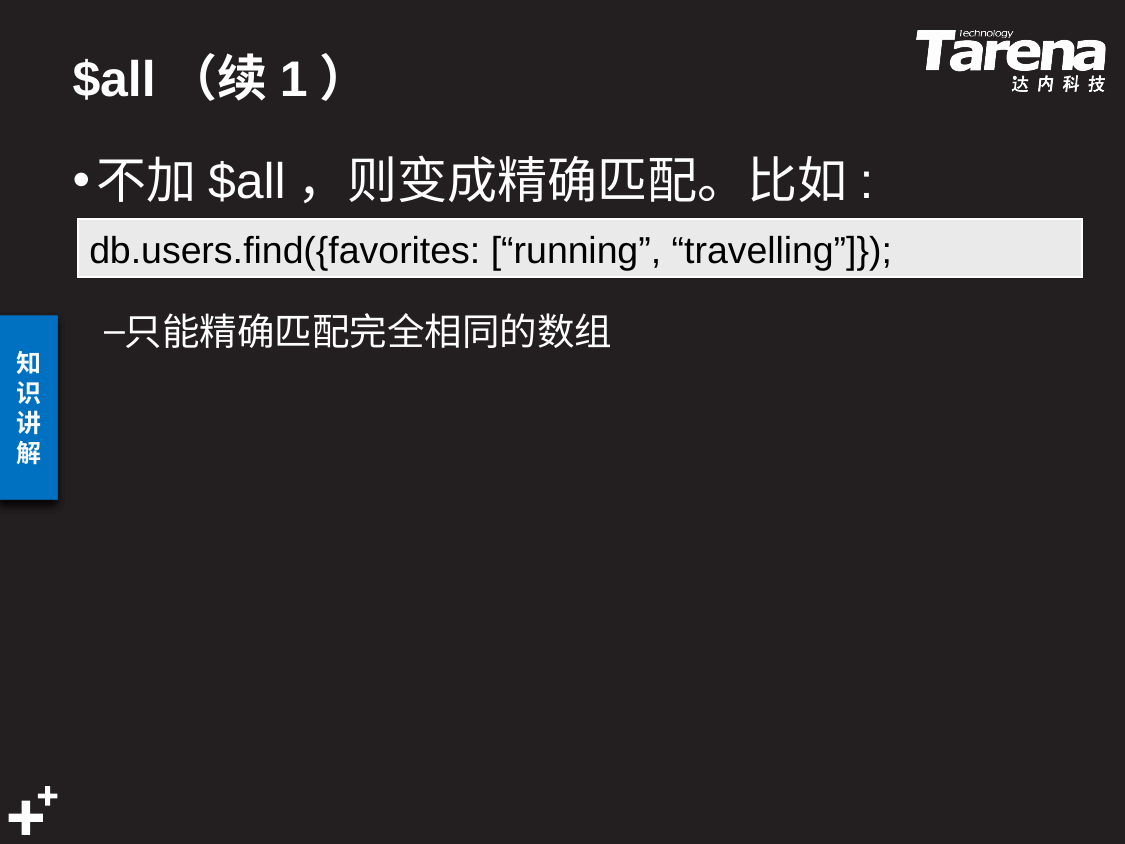

# $all（续1）
不加$all，则变成精确匹配。比如:

只能精确匹配完全相同的数组
db.users.find({favorites: [“running”, “travelling”]});